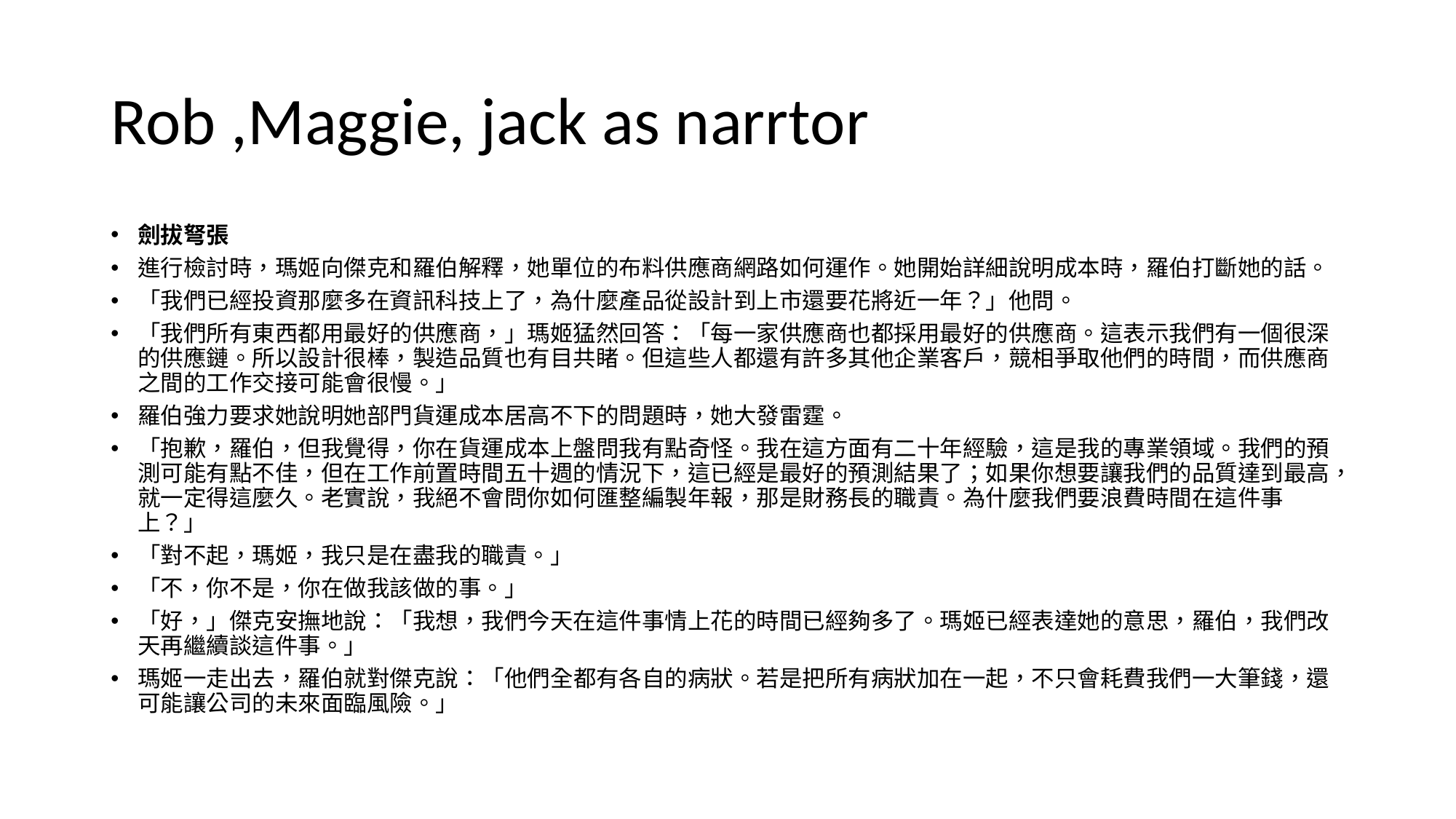

# Rob ,Maggie, jack as narrtor
劍拔弩張
進行檢討時，瑪姬向傑克和羅伯解釋，她單位的布料供應商網路如何運作。她開始詳細說明成本時，羅伯打斷她的話。
「我們已經投資那麼多在資訊科技上了，為什麼產品從設計到上市還要花將近一年？」他問。
「我們所有東西都用最好的供應商，」瑪姬猛然回答：「每一家供應商也都採用最好的供應商。這表示我們有一個很深的供應鏈。所以設計很棒，製造品質也有目共睹。但這些人都還有許多其他企業客戶，競相爭取他們的時間，而供應商之間的工作交接可能會很慢。」
羅伯強力要求她說明她部門貨運成本居高不下的問題時，她大發雷霆。
「抱歉，羅伯，但我覺得，你在貨運成本上盤問我有點奇怪。我在這方面有二十年經驗，這是我的專業領域。我們的預測可能有點不佳，但在工作前置時間五十週的情況下，這已經是最好的預測結果了；如果你想要讓我們的品質達到最高，就一定得這麼久。老實說，我絕不會問你如何匯整編製年報，那是財務長的職責。為什麼我們要浪費時間在這件事上？」
「對不起，瑪姬，我只是在盡我的職責。」
「不，你不是，你在做我該做的事。」
「好，」傑克安撫地說：「我想，我們今天在這件事情上花的時間已經夠多了。瑪姬已經表達她的意思，羅伯，我們改天再繼續談這件事。」
瑪姬一走出去，羅伯就對傑克說：「他們全都有各自的病狀。若是把所有病狀加在一起，不只會耗費我們一大筆錢，還可能讓公司的未來面臨風險。」